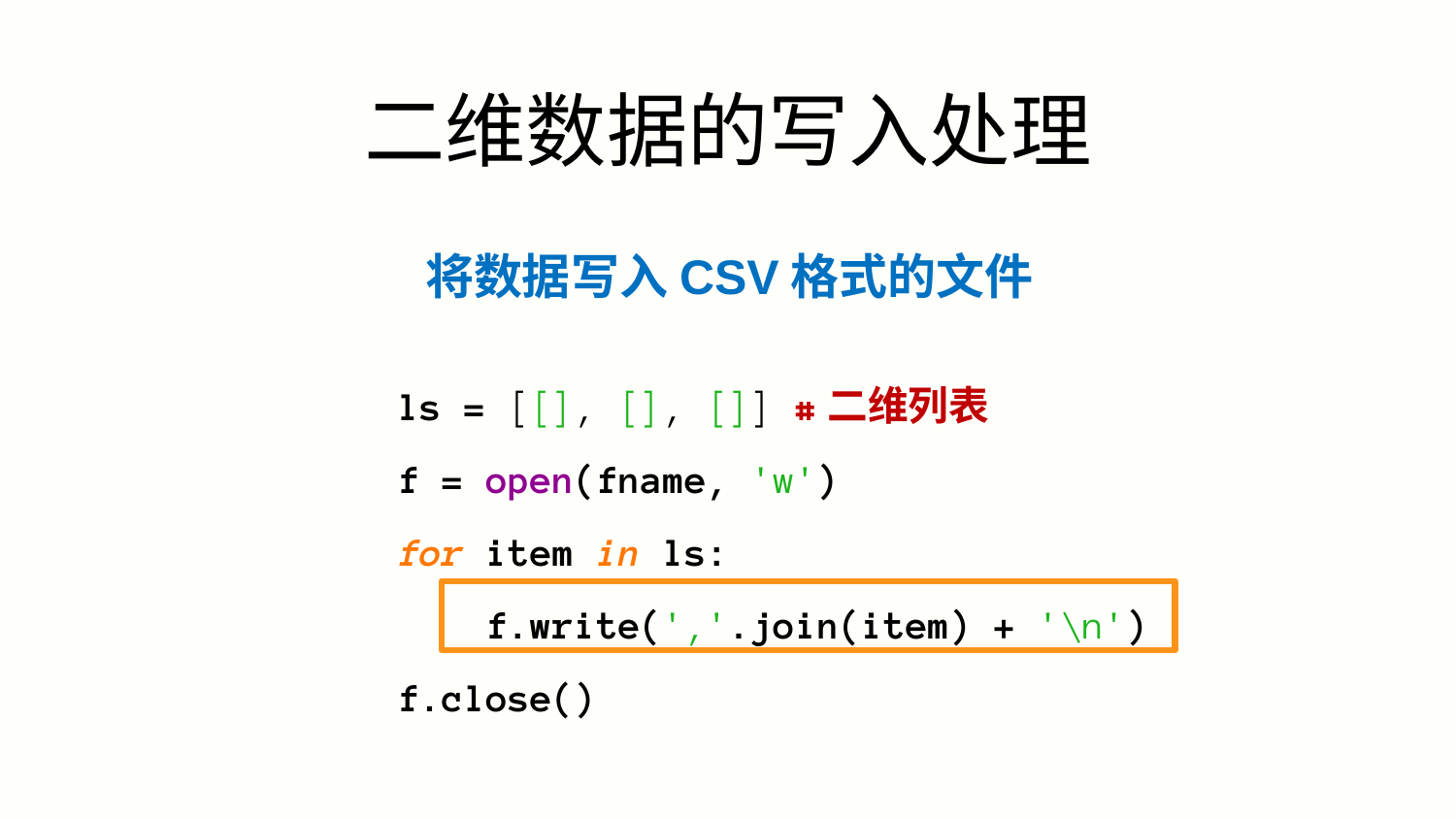

二维数据的写入处理
将数据写入CSV格式的文件
ls = [[], [], []] #二维列表
f = open(fname, 'w')
for item in ls:
    f.write(','.join(item) + '\n') f.close()